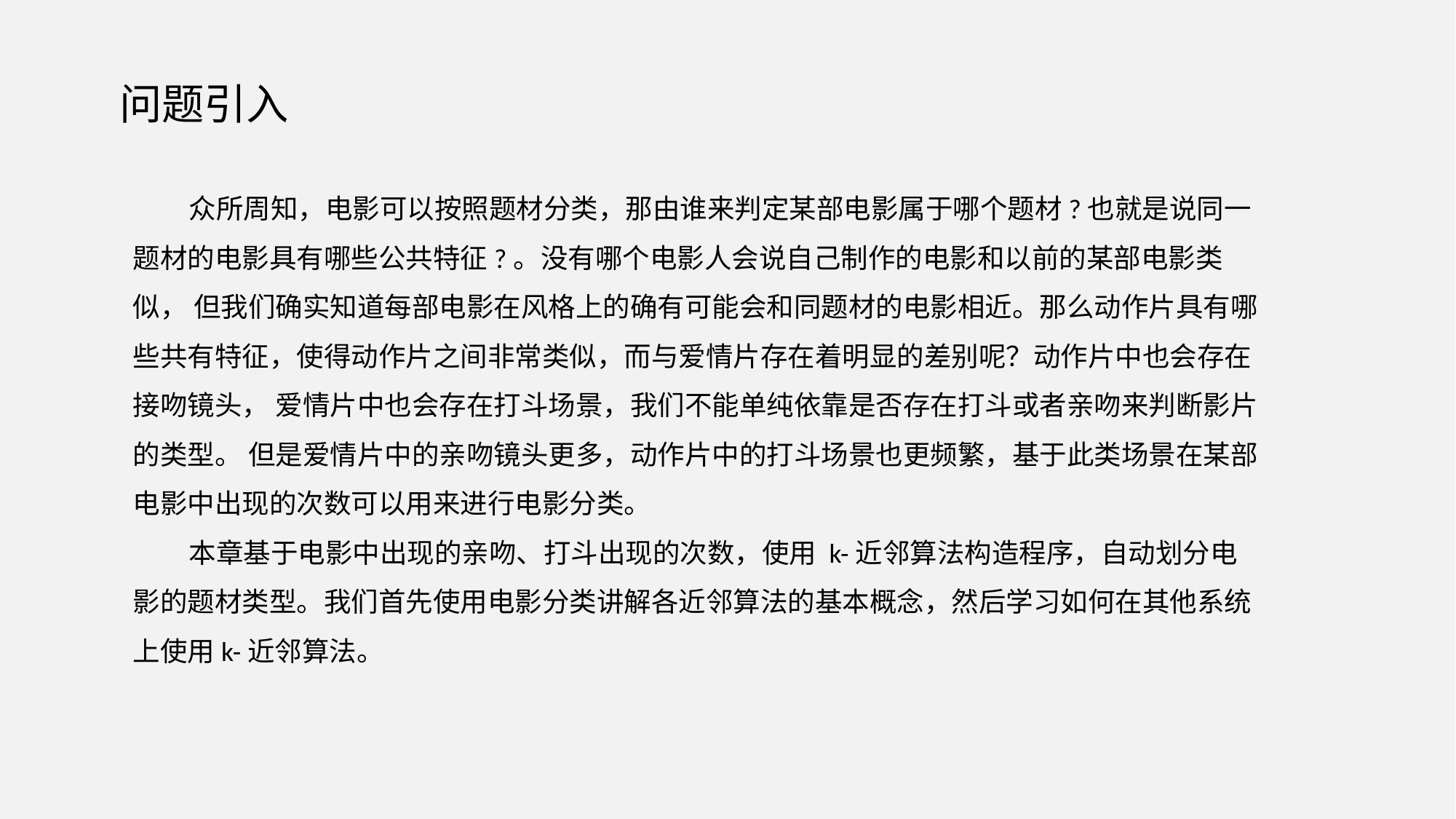

问题引入
        众所周知，电影可以按照题材分类，那由谁来判定某部电影属于哪个题材?也就是说同一题材的电影具有哪些公共特征?。没有哪个电影人会说自己制作的电影和以前的某部电影类似， 但我们确实知道每部电影在风格上的确有可能会和同题材的电影相近。那么动作片具有哪些共有特征，使得动作片之间非常类似，而与爱情片存在着明显的差别呢？动作片中也会存在接吻镜头， 爱情片中也会存在打斗场景，我们不能单纯依靠是否存在打斗或者亲吻来判断影片的类型。 但是爱情片中的亲吻镜头更多，动作片中的打斗场景也更频繁，基于此类场景在某部电影中出现的次数可以用来进行电影分类。
        本章基于电影中出现的亲吻、打斗出现的次数，使用 k-近邻算法构造程序，自动划分电影的题材类型。我们首先使用电影分类讲解各近邻算法的基本概念，然后学习如何在其他系统上使用k-近邻算法。